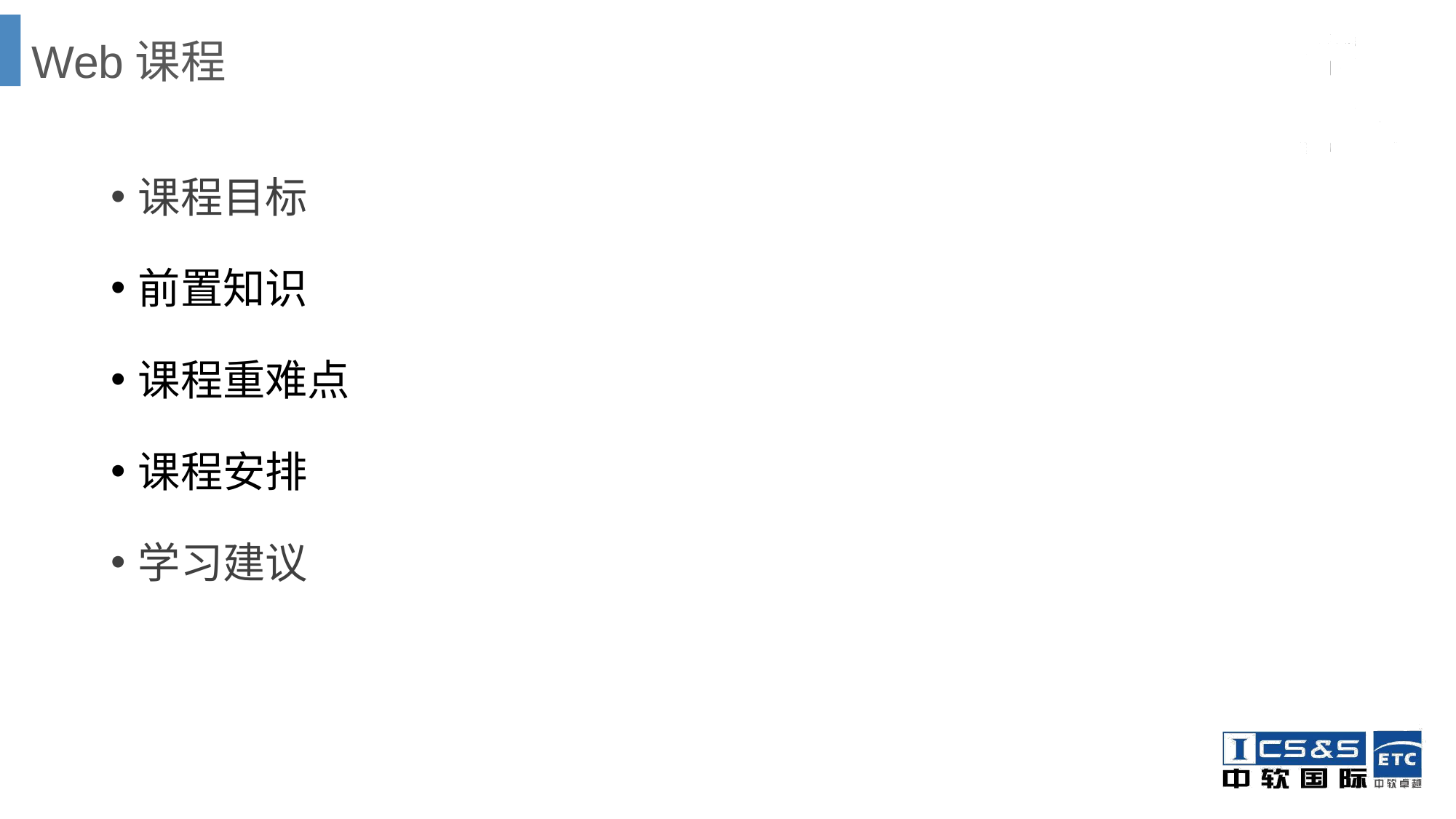

# Web课程
课程目标
前置知识
课程重难点
课程安排
学习建议